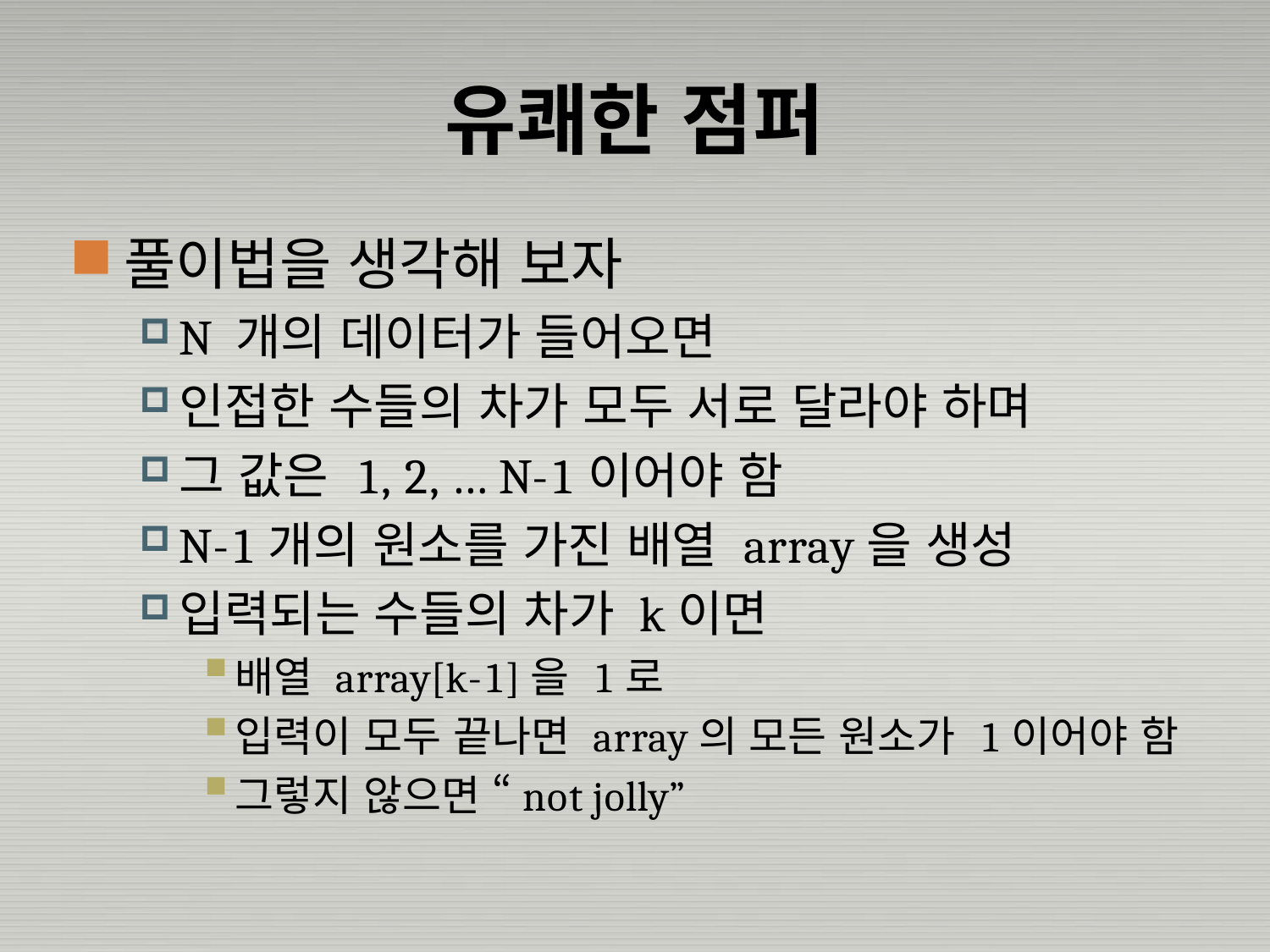

# 유쾌한 점퍼
풀이법을 생각해 보자
N 개의 데이터가 들어오면
인접한 수들의 차가 모두 서로 달라야 하며
그 값은 1, 2, … N-1이어야 함
N-1개의 원소를 가진 배열 array을 생성
입력되는 수들의 차가 k이면
배열 array[k-1]을 1로
입력이 모두 끝나면 array의 모든 원소가 1이어야 함
그렇지 않으면 “not jolly”